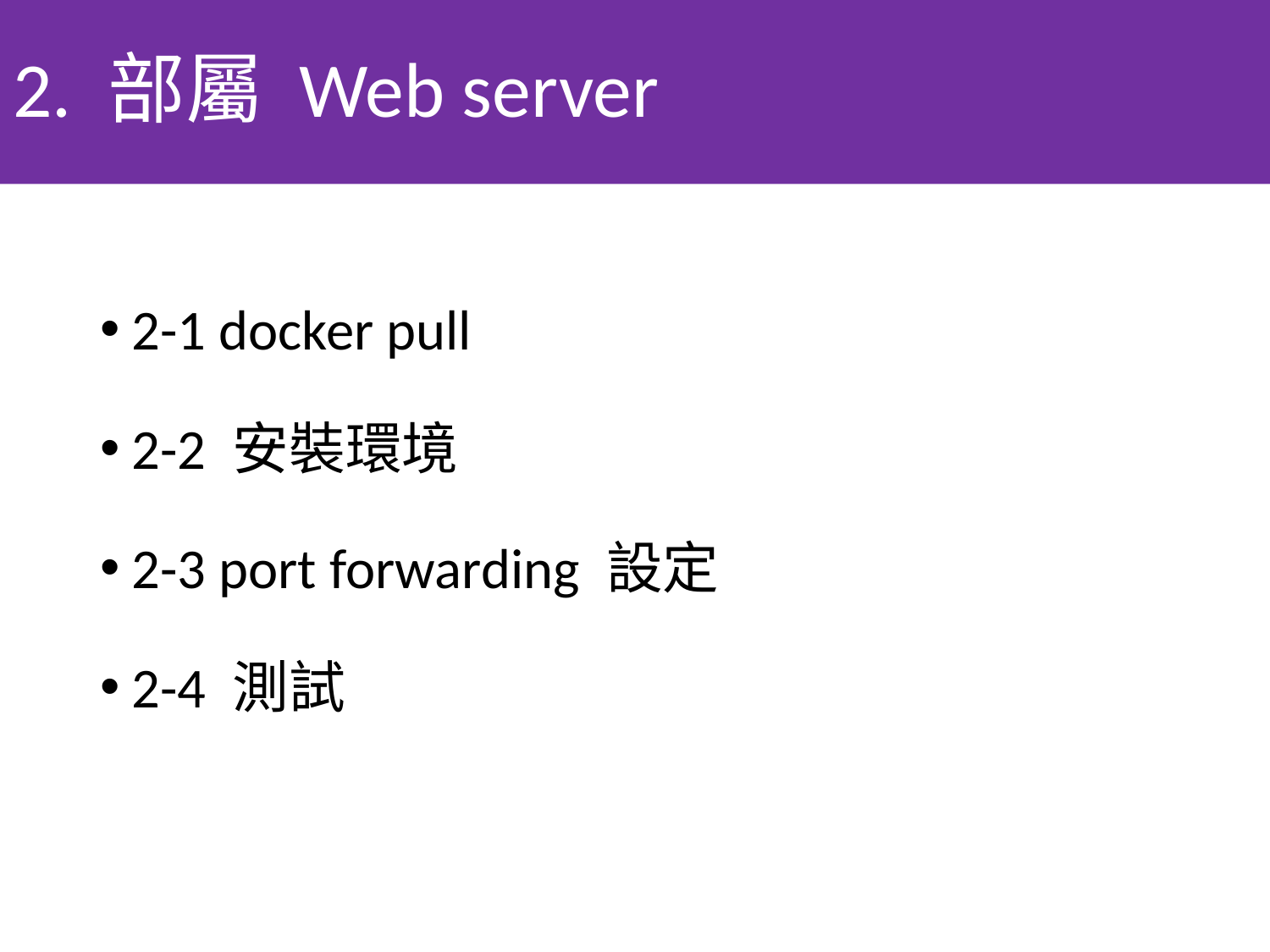

# 2. 部屬 Web server
2-1 docker pull
2-2 安裝環境
2-3 port forwarding 設定
2-4 測試